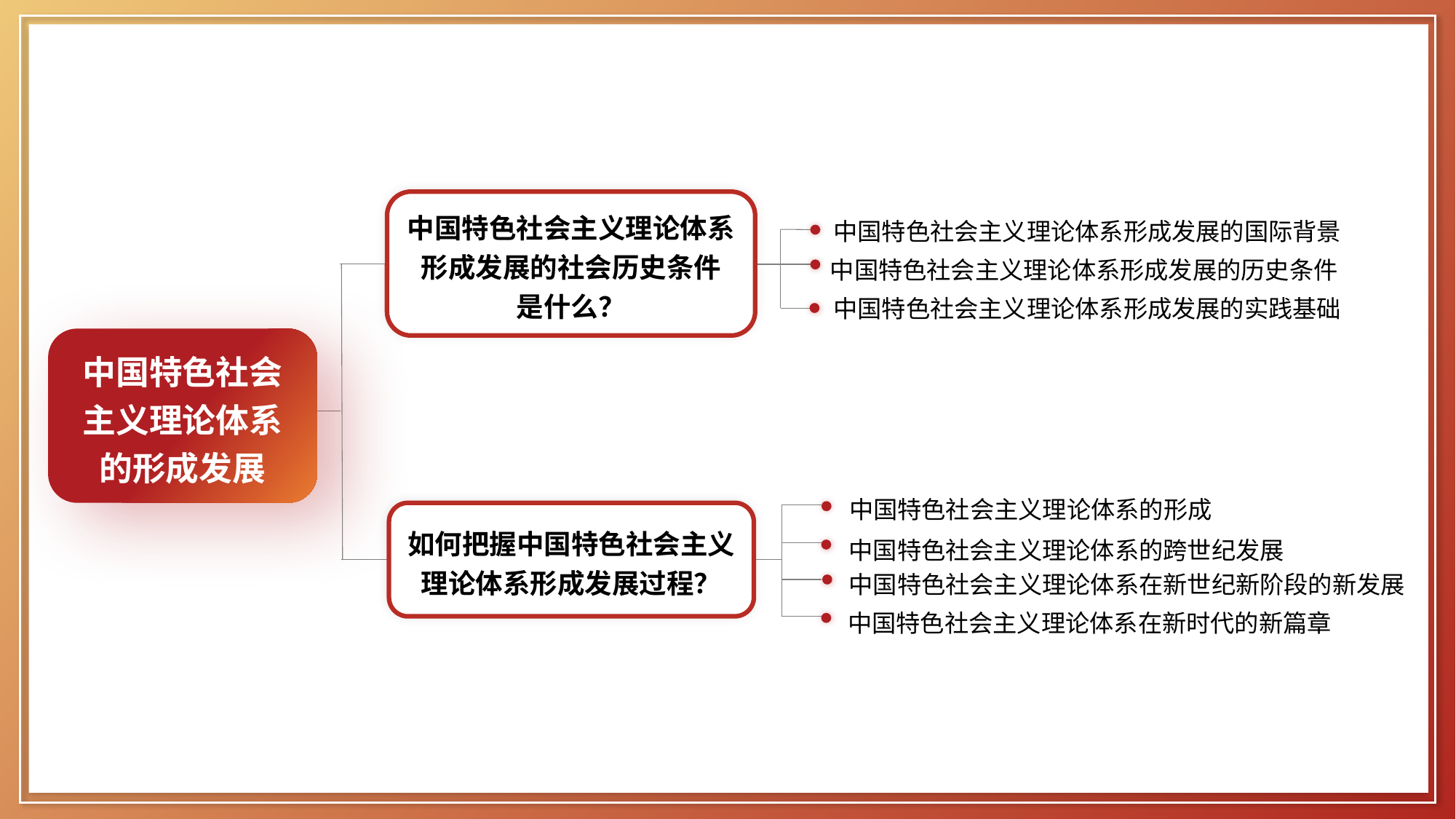

中国特色社会主义理论体系形成发展的社会历史条件
是什么？
中国特色社会主义理论体系形成发展的国际背景

中国特色社会主义理论体系形成发展的历史条件

中国特色社会主义理论体系形成发展的实践基础

中国特色社会主义理论体系的形成发展
中国特色社会主义理论体系的形成

如何把握中国特色社会主义理论体系形成发展过程？
中国特色社会主义理论体系的跨世纪发展

中国特色社会主义理论体系在新世纪新阶段的新发展

中国特色社会主义理论体系在新时代的新篇章